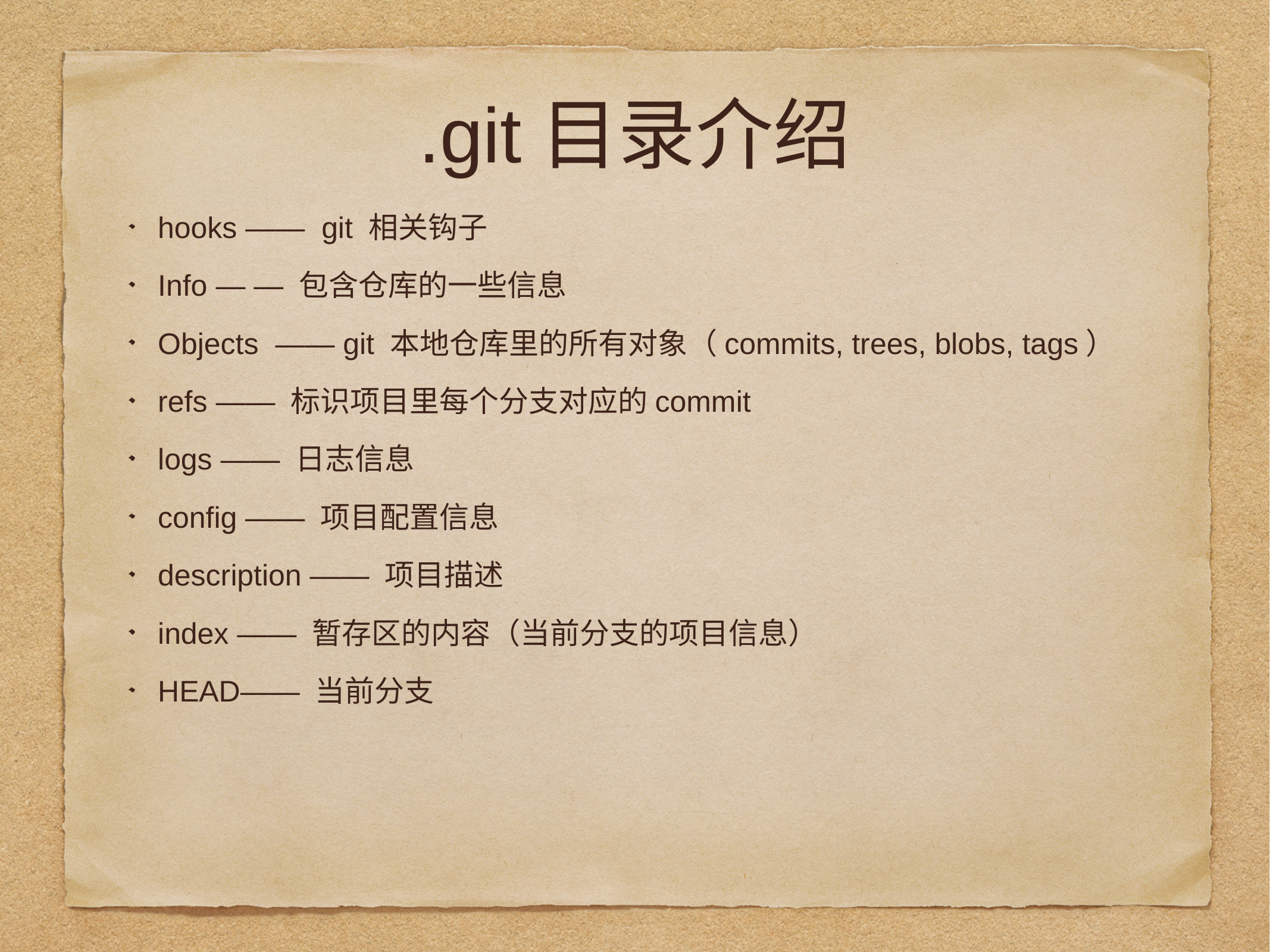

# .git目录介绍
hooks ——  git 相关钩子
Info — — 包含仓库的一些信息
Objects  —— git 本地仓库里的所有对象（commits, trees, blobs, tags）
refs —— 标识项目里每个分支对应的commit
logs —— 日志信息
config —— 项目配置信息
description —— 项目描述
index —— 暂存区的内容（当前分支的项目信息）
HEAD—— 当前分支